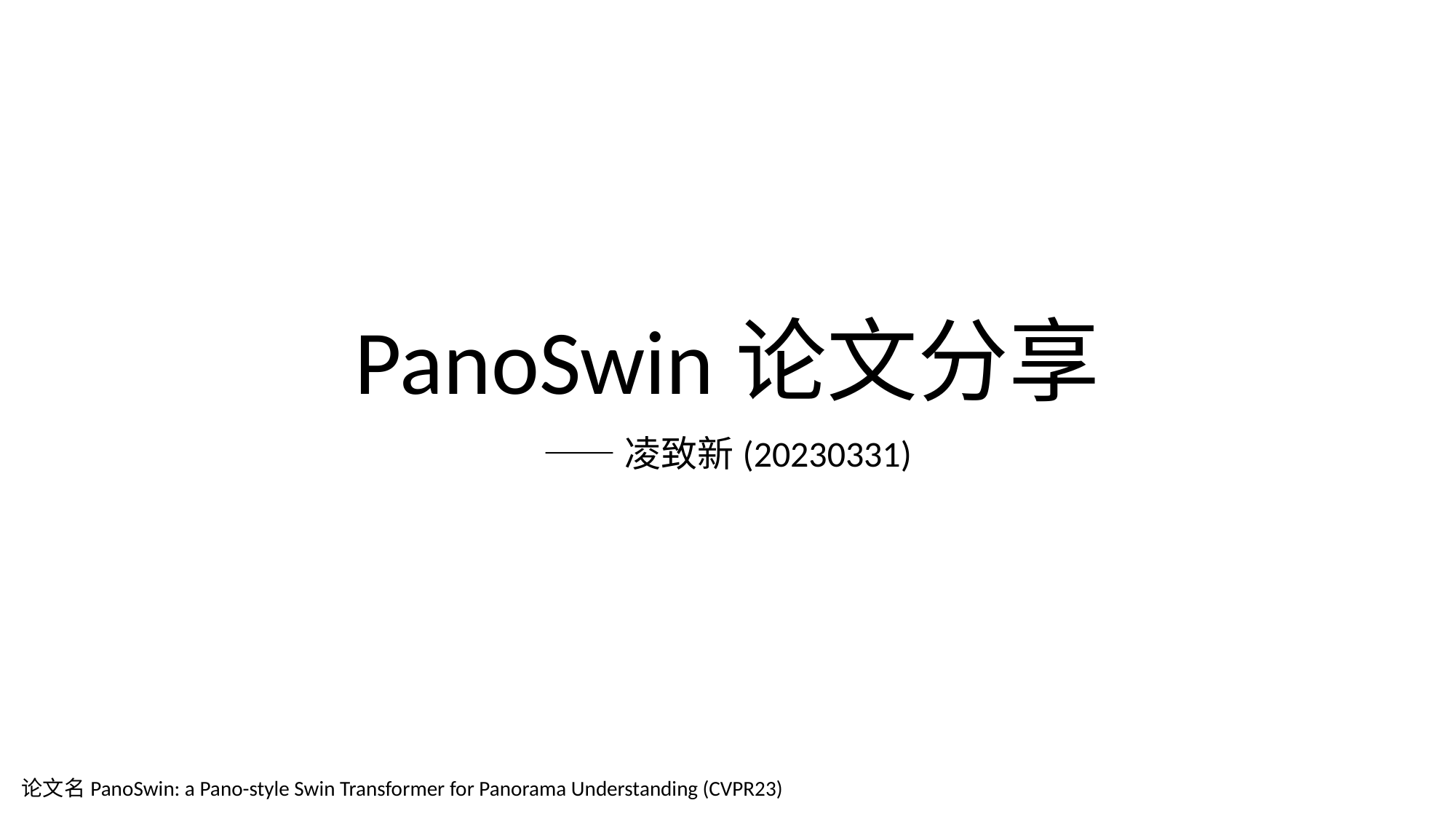

# PanoSwin论文分享
——凌致新(20230331)
论文名PanoSwin: a Pano-style Swin Transformer for Panorama Understanding (CVPR23)